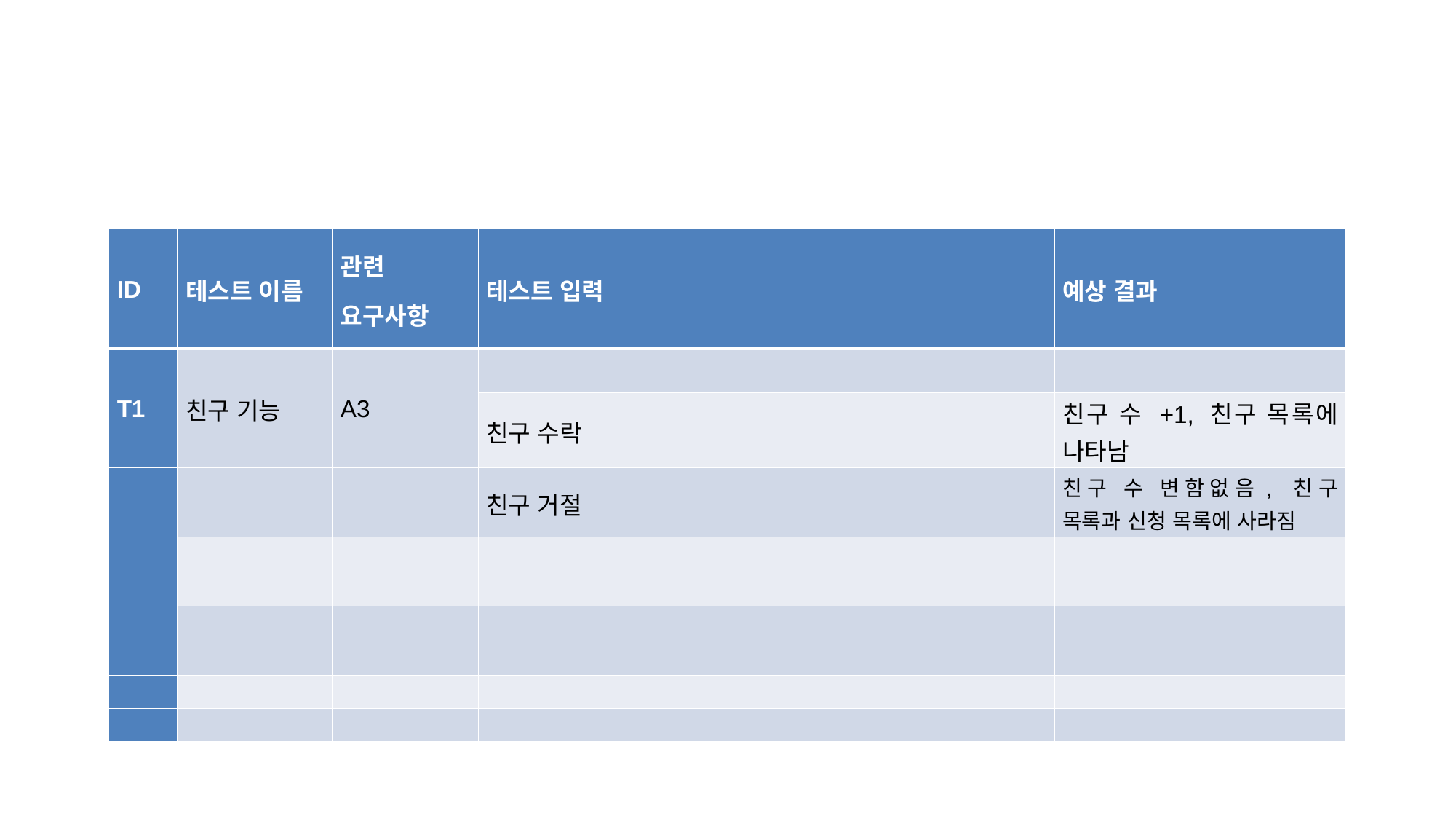

| ID | 테스트 이름 | 관련 요구사항 | 테스트 입력 | 예상 결과 |
| --- | --- | --- | --- | --- |
| T1 | 친구 기능 | A3 |  |  |
|  |  |  | 친구 수락 | 친구 수 +1, 친구 목록에 나타남 |
|  |  |  | 친구 거절 | 친구 수 변함없음, 친구 목록과 신청 목록에 사라짐 |
|  |  |  |  |  |
|  |  |  |  |  |
|  |  |  |  |  |
|  |  |  |  |  |